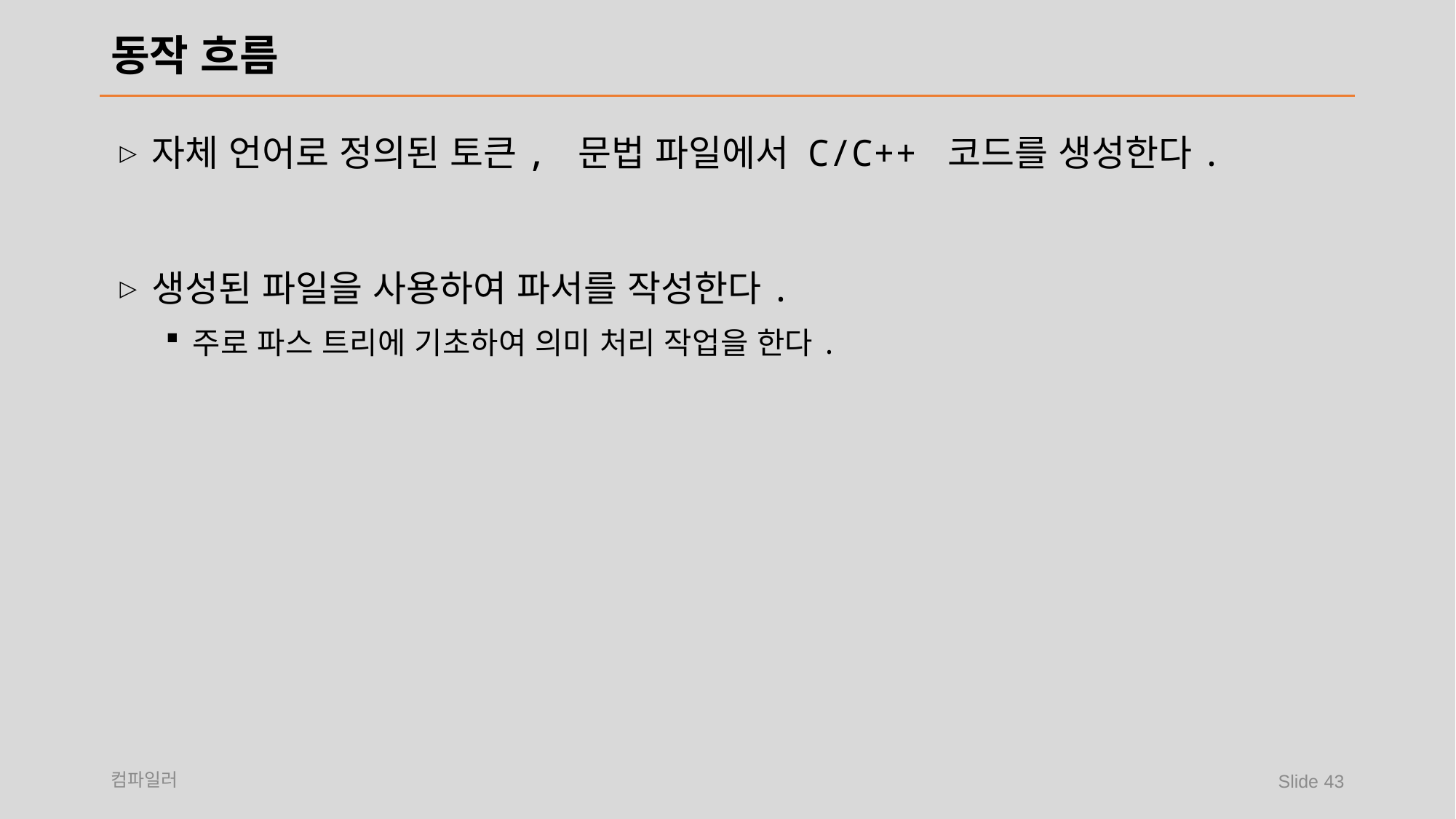

# 동작 흐름
자체 언어로 정의된 토큰, 문법 파일에서 C/C++ 코드를 생성한다.

생성된 파일을 사용하여 파서를 작성한다.
주로 파스 트리에 기초하여 의미 처리 작업을 한다.

컴파일러
Slide 43